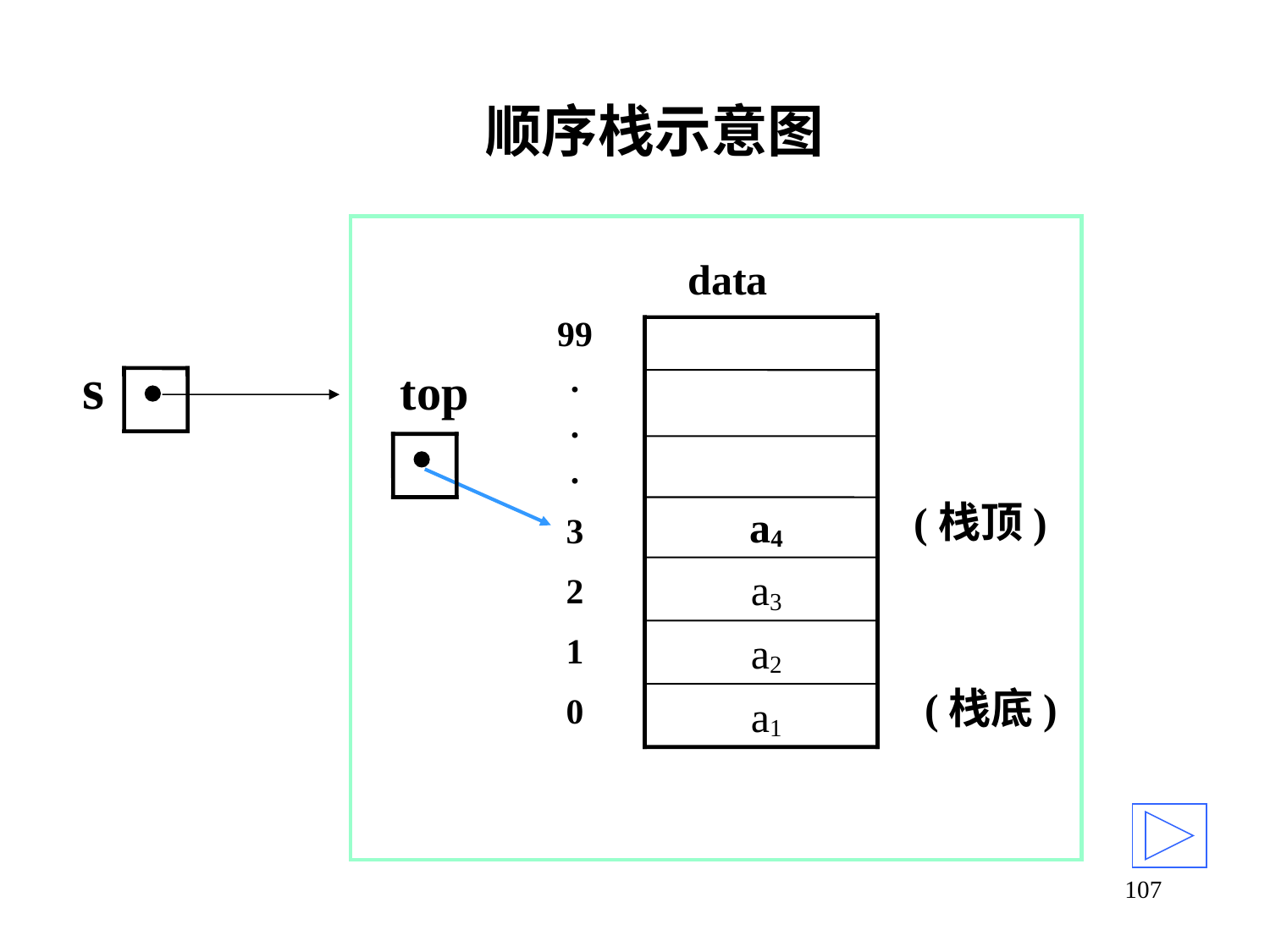

# 顺序栈示意图

data
99
.
.
.
3
2
1
0

(栈顶)
 a4

 a3

 a2

(栈底)
 a1

top

s

107